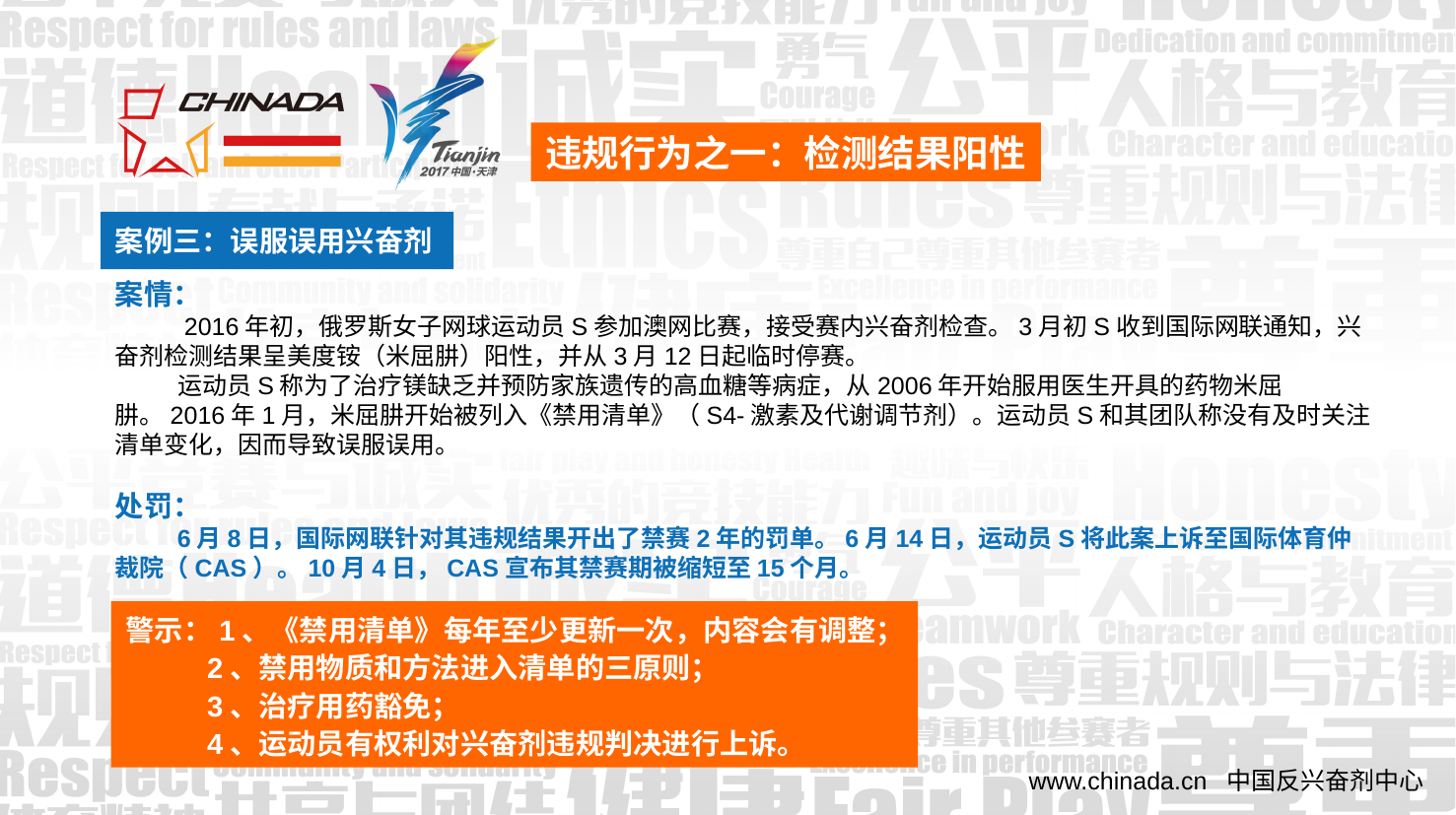

违规行为之一：检测结果阳性
案例三：误服误用兴奋剂
案情：
          2016年初，俄罗斯女子网球运动员S参加澳网比赛，接受赛内兴奋剂检查。3月初S收到国际网联通知，兴奋剂检测结果呈美度铵（米屈肼）阳性，并从3月12日起临时停赛。
          运动员S称为了治疗镁缺乏并预防家族遗传的高血糖等病症，从2006年开始服用医生开具的药物米屈肼。2016年1月，米屈肼开始被列入《禁用清单》（S4-激素及代谢调节剂）。运动员S和其团队称没有及时关注清单变化，因而导致误服误用。

处罚：
         6月8日，国际网联针对其违规结果开出了禁赛2年的罚单。6月14日，运动员S将此案上诉至国际体育仲裁院（CAS）。10月4日，CAS宣布其禁赛期被缩短至15个月。
警示：1、《禁用清单》每年至少更新一次，内容会有调整；
          2、禁用物质和方法进入清单的三原则；
          3、治疗用药豁免；
          4、运动员有权利对兴奋剂违规判决进行上诉。
www.chinada.cn  中国反兴奋剂中心